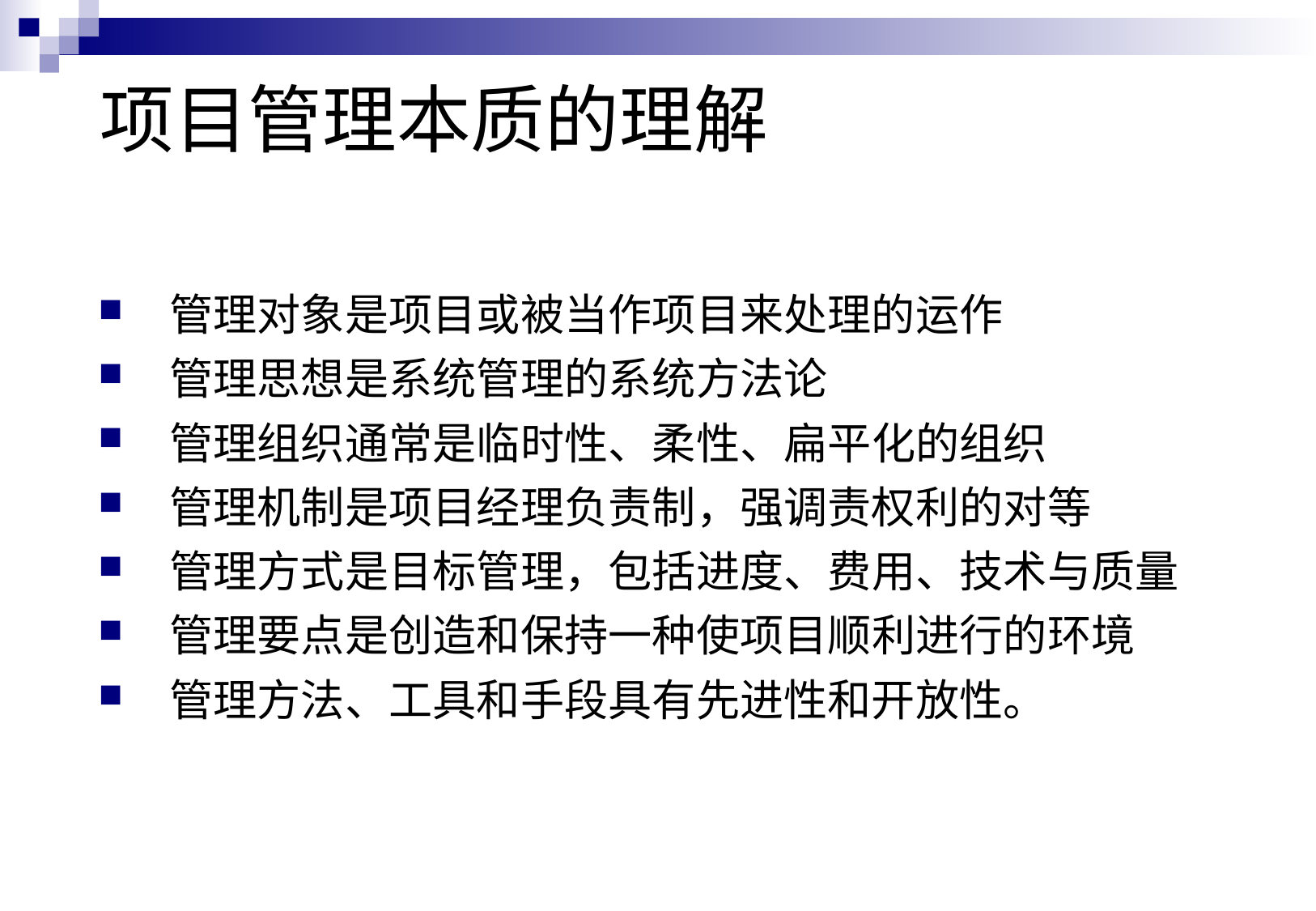

项目管理本质的理解
管理对象是项目或被当作项目来处理的运作
管理思想是系统管理的系统方法论
管理组织通常是临时性、柔性、扁平化的组织
管理机制是项目经理负责制，强调责权利的对等
管理方式是目标管理，包括进度、费用、技术与质量
管理要点是创造和保持一种使项目顺利进行的环境
管理方法、工具和手段具有先进性和开放性。